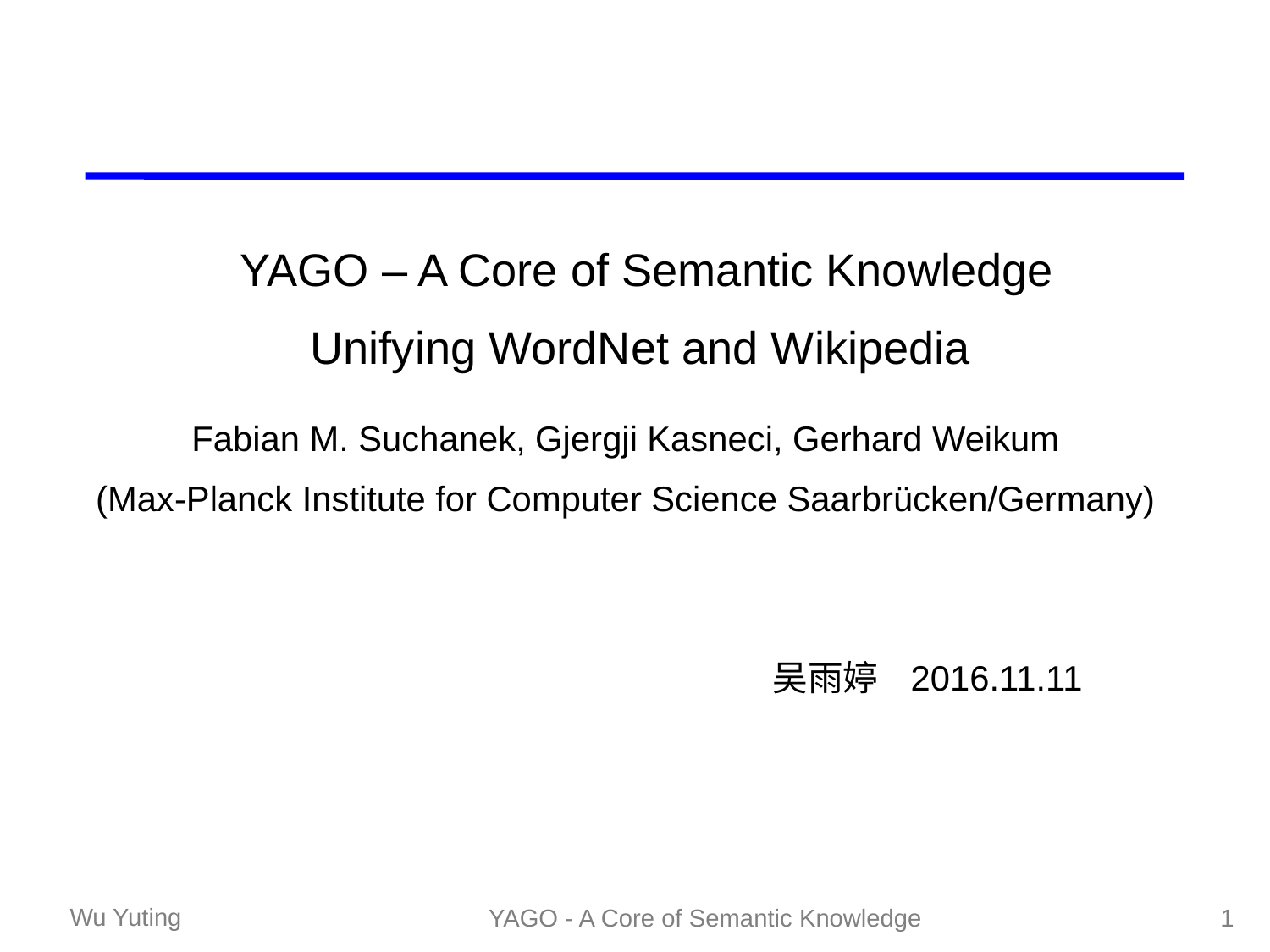

YAGO – A Core of Semantic Knowledge
Unifying WordNet and Wikipedia

Fabian M. Suchanek, Gjergji Kasneci, Gerhard Weikum
(Max-Planck Institute for Computer Science Saarbrücken/Germany)

                                                                            吴雨婷   2016.11.11
YAGO - A Core of Semantic Knowledge
1